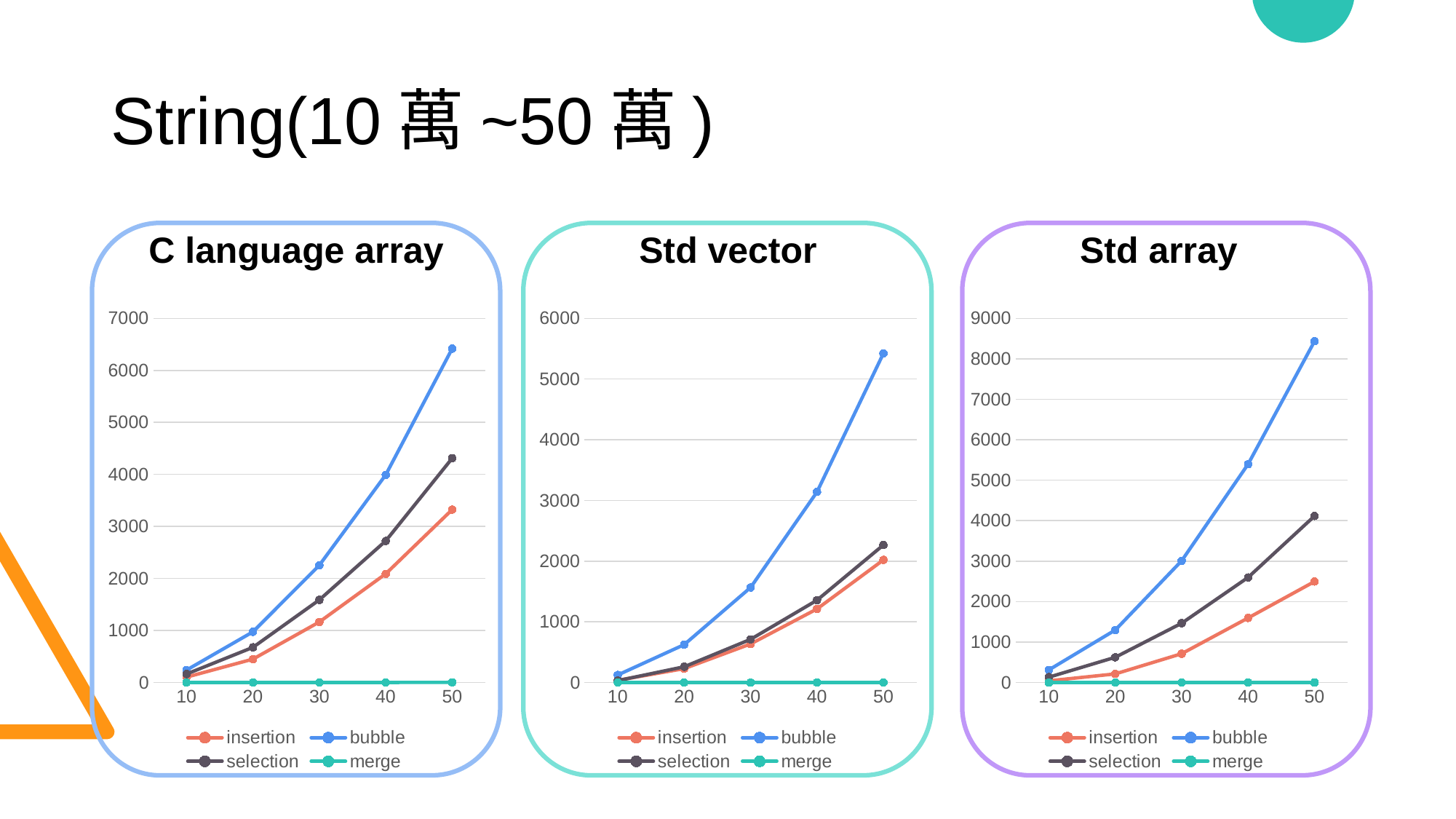

# String(10萬~50萬)

Std vector

Std array
C language array

### Chart

| Category | insertion | bubble | selection | merge |
|---|---|---|---|---|
| 10 | 42.213 | 311.921 | 132.651 | 0.212729 |
| 20 | 212.645 | 1297.32 | 623.65 | 0.445116 |
| 30 | 712.116 | 3009.51 | 1465.21 | 0.69193 |
| 40 | 1595.23 | 5395.689 | 2596.33 | 1.08613 |
| 50 | 2495.22 | 8433.132 | 4115.23 | 1.24664 |

### Chart

| Category | insertion | bubble | selection | merge |
|---|---|---|---|---|
| 10 | 104.078 | 239.384 | 163.089 | 0.259 |
| 20 | 449.61 | 974.81 | 676.471 | 0.591 |
| 30 | 1163.98 | 2254.39 | 1588.34 | 0.995 |
| 40 | 2089.26 | 3992.7 | 2721.82 | 1.05 |
| 50 | 3323.97 | 6417.87 | 4311.25 | 2.66 |

### Chart

| Category | insertion | bubble | selection | merge |
|---|---|---|---|---|
| 10 | 36.123 | 124.615 | 31.216 | 0.112 |
| 20 | 229.231 | 623.95 | 259.638 | 0.25 |
| 30 | 635.952 | 1565.156 | 711.231 | 0.496 |
| 40 | 1211.953 | 3139.95 | 1356.194 | 0.753 |
| 50 | 2019.652 | 5422.89 | 2265.68 | 1.012 |